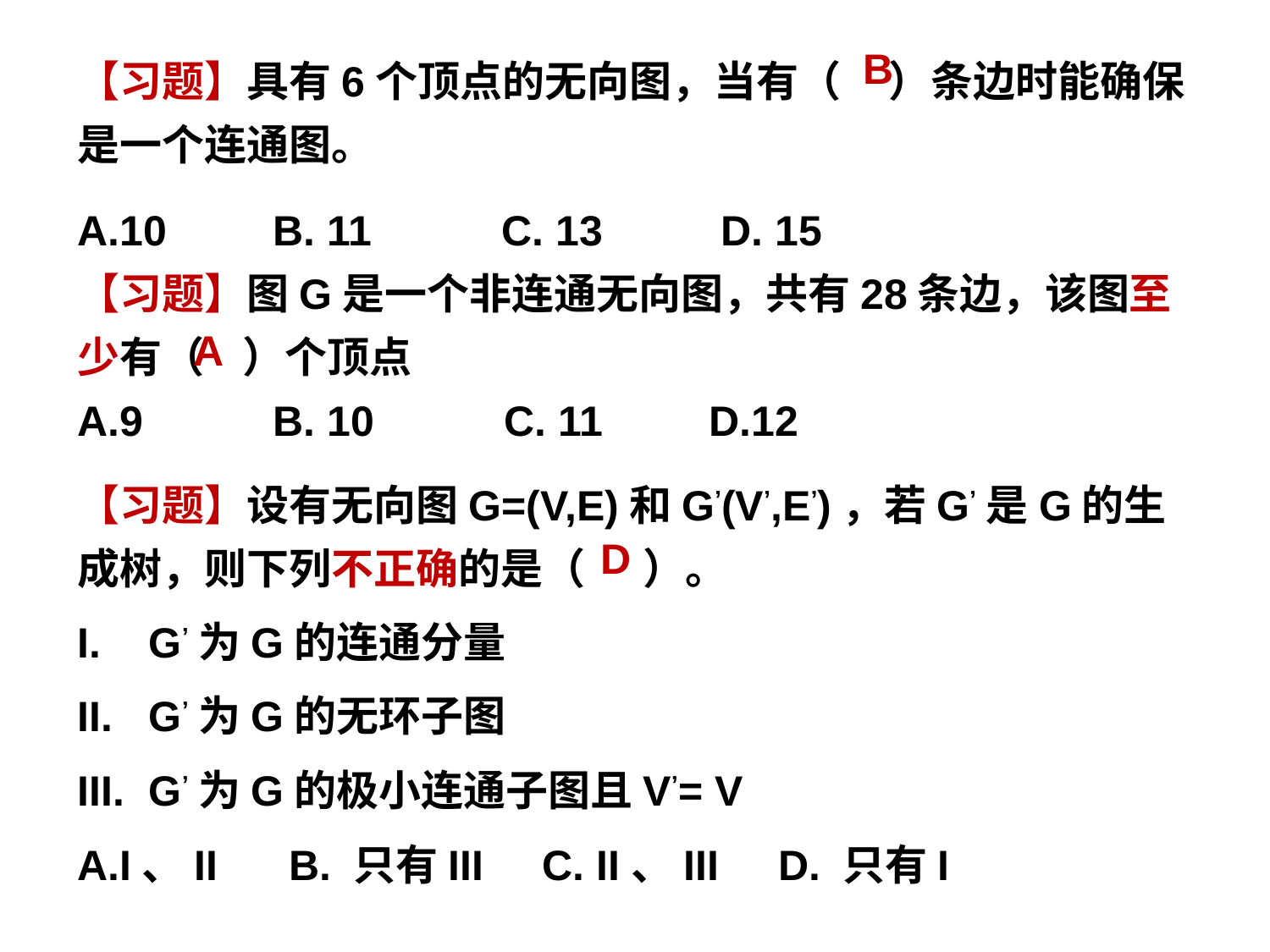

【习题】具有6个顶点的无向图，当有（     ）条边时能确保是一个连通图。
A.10         B. 11           C. 13          D. 15
【习题】图G是一个非连通无向图，共有28条边，该图至少有（    ）个顶点
A.9           B. 10           C. 11         D.12
【习题】设有无向图G=(V,E)和G’(V’,E’)，若G’是G的生成树，则下列不正确的是（      ）。
G’为G的连通分量
G’为G的无环子图
G’为G的极小连通子图且V’= V
A.I、II      B. 只有III     C. II、III     D. 只有I
B
A
D